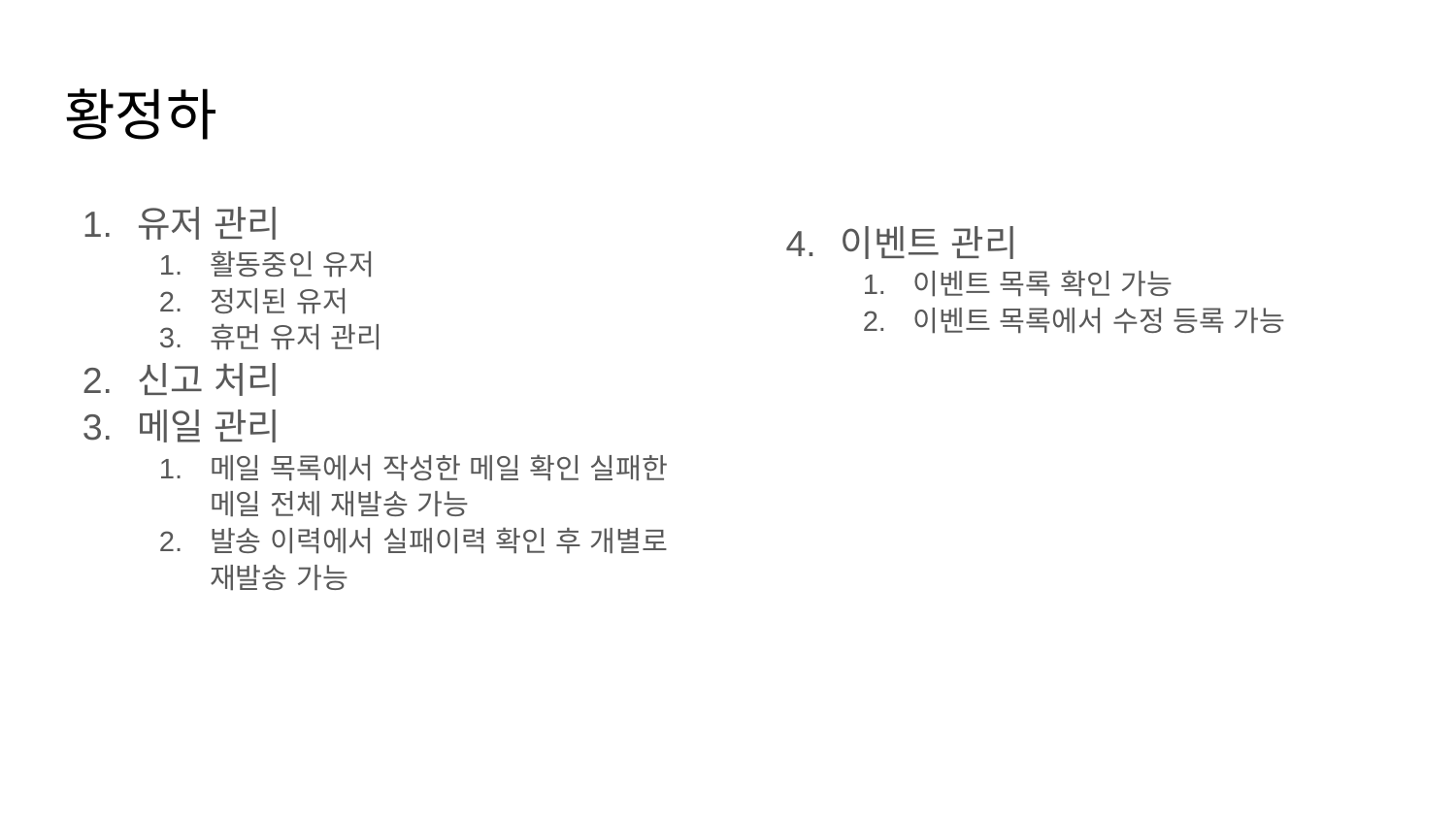

# 황정하

유저 관리
활동중인 유저
정지된 유저
휴먼 유저 관리
신고 처리
메일 관리
메일 목록에서 작성한 메일 확인 실패한 메일 전체 재발송 가능
발송 이력에서 실패이력 확인 후 개별로 재발송 가능
이벤트 관리
이벤트 목록 확인 가능
이벤트 목록에서 수정 등록 가능